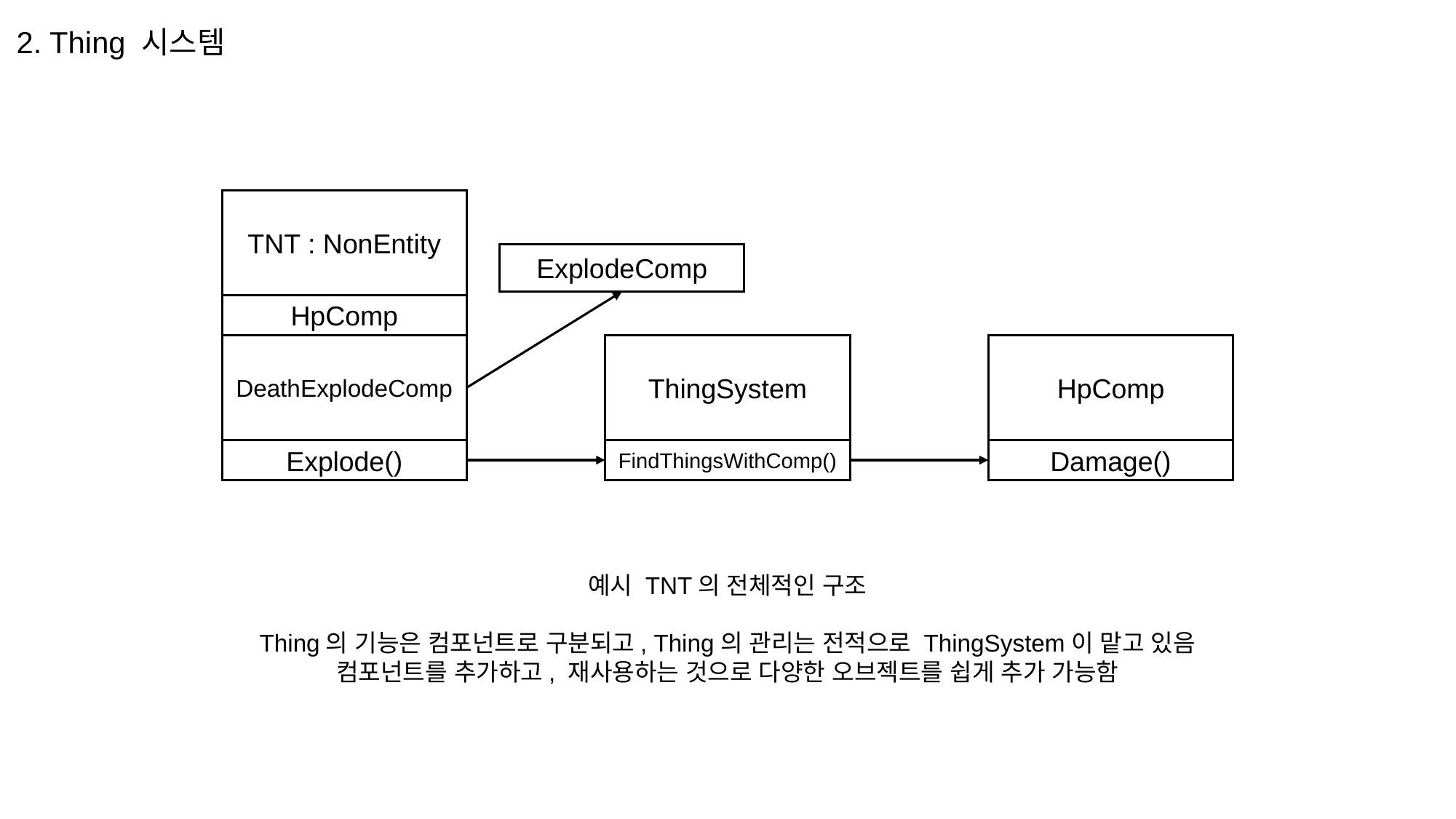

2. Thing 시스템
TNT : NonEntity
ExplodeComp
HpComp
DeathExplodeComp
Explode()
ThingSystem
FindThingsWithComp()
HpComp
Damage()
예시 TNT의 전체적인 구조

Thing의 기능은 컴포넌트로 구분되고, Thing의 관리는 전적으로 ThingSystem이 맡고 있음
컴포넌트를 추가하고, 재사용하는 것으로 다양한 오브젝트를 쉽게 추가 가능함